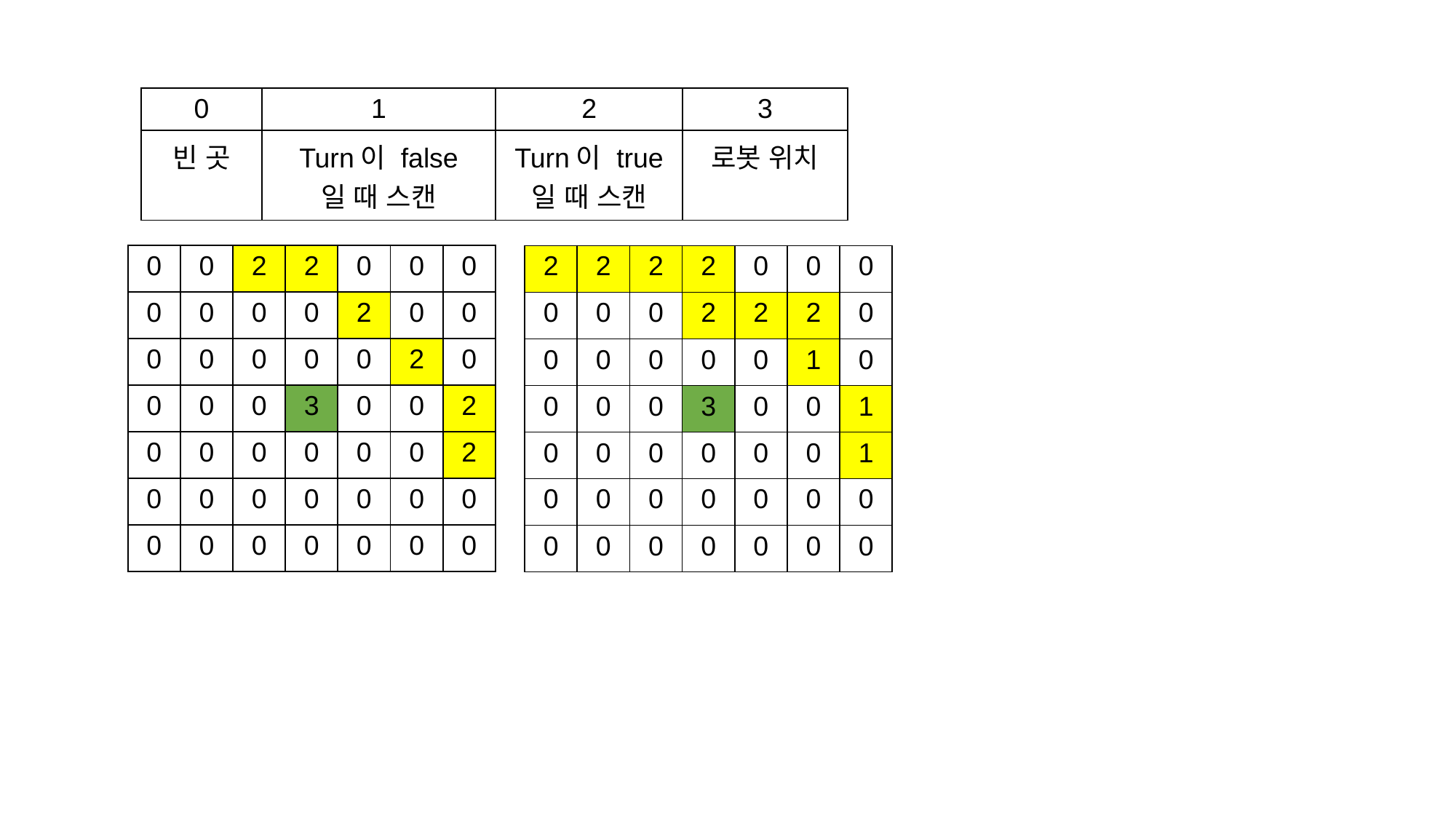

| 0 | 1 | 2 | 3 |
| --- | --- | --- | --- |
| 빈 곳 | Turn이 false 일 때 스캔 | Turn이 true 일 때 스캔 | 로봇 위치 |
| 0 | 0 | 2 | 2 | 0 | 0 | 0 |
| --- | --- | --- | --- | --- | --- | --- |
| 0 | 0 | 0 | 0 | 2 | 0 | 0 |
| 0 | 0 | 0 | 0 | 0 | 2 | 0 |
| 0 | 0 | 0 | 3 | 0 | 0 | 2 |
| 0 | 0 | 0 | 0 | 0 | 0 | 2 |
| 0 | 0 | 0 | 0 | 0 | 0 | 0 |
| 0 | 0 | 0 | 0 | 0 | 0 | 0 |
| 2 | 2 | 2 | 2 | 0 | 0 | 0 |
| --- | --- | --- | --- | --- | --- | --- |
| 0 | 0 | 0 | 2 | 2 | 2 | 0 |
| 0 | 0 | 0 | 0 | 0 | 1 | 0 |
| 0 | 0 | 0 | 3 | 0 | 0 | 1 |
| 0 | 0 | 0 | 0 | 0 | 0 | 1 |
| 0 | 0 | 0 | 0 | 0 | 0 | 0 |
| 0 | 0 | 0 | 0 | 0 | 0 | 0 |